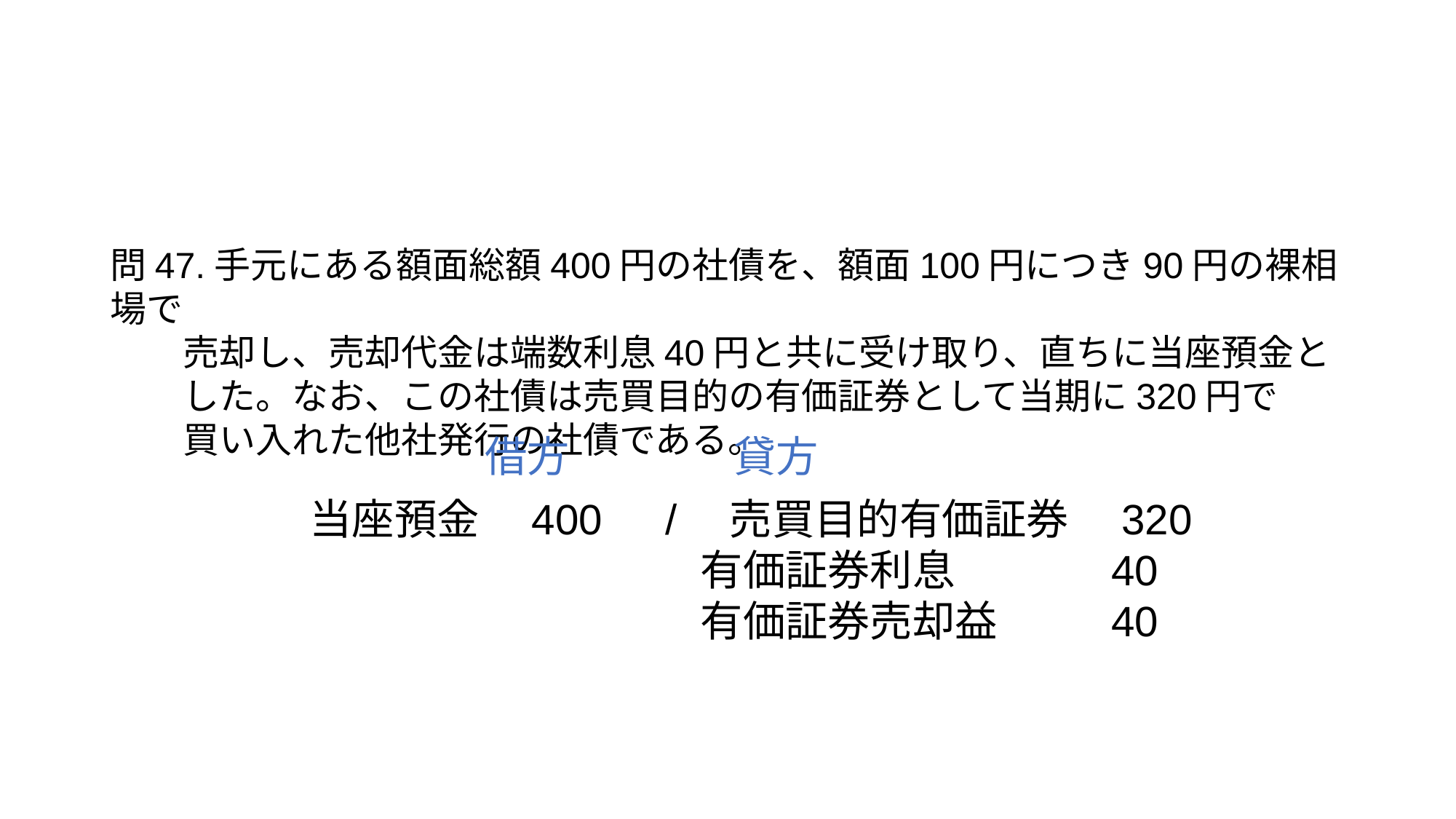

問47.手元にある額面総額400円の社債を、額面100円につき90円の裸相場で
　　売却し、売却代金は端数利息40円と共に受け取り、直ちに当座預金と
　　した。なお、この社債は売買目的の有価証券として当期に320円で
　　買い入れた他社発行の社債である。
借方
貸方
当座預金　400　/　売買目的有価証券　320
　　　　　　　　　 有価証券利息　　　  40
　　　　　　　　　 有価証券売却益　　  40